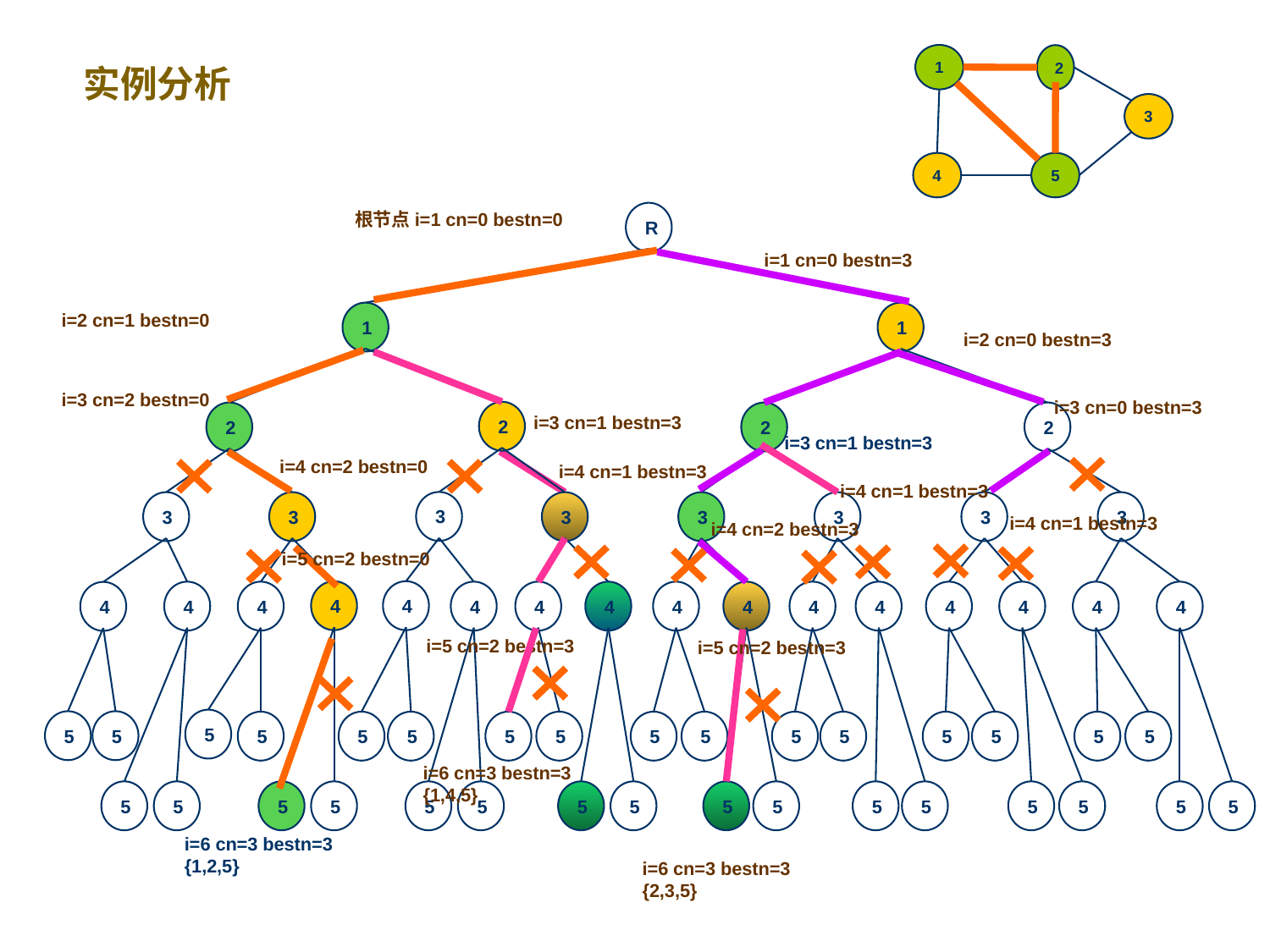

1
2
3
4
5
实例分析
根节点i=1 cn=0 bestn=0
R
MCP回溯法详细介绍
i=1 cn=0 bestn=3
i=2 cn=1 bestn=0
1
1
i=2 cn=0 bestn=3
i=3 cn=2 bestn=0
i=3 cn=0 bestn=3
2
2
2
2
i=3 cn=1 bestn=3
i=3 cn=1 bestn=3
i=4 cn=2 bestn=0
i=4 cn=1 bestn=3
i=4 cn=1 bestn=3
3
3
3
3
3
3
3
3
i=4 cn=1 bestn=3
i=4 cn=2 bestn=3
i=5 cn=2 bestn=0
4
4
4
4
4
4
4
4
4
4
4
4
4
4
4
4
i=5 cn=2 bestn=3
i=5 cn=2 bestn=3
5
5
5
5
5
5
5
5
5
5
5
5
5
5
5
5
i=6 cn=3 bestn=3
{1,4,5}
5
5
5
5
5
5
5
5
5
5
5
5
5
5
5
5
i=6 cn=3 bestn=3
{1,2,5}
i=6 cn=3 bestn=3
{2,3,5}